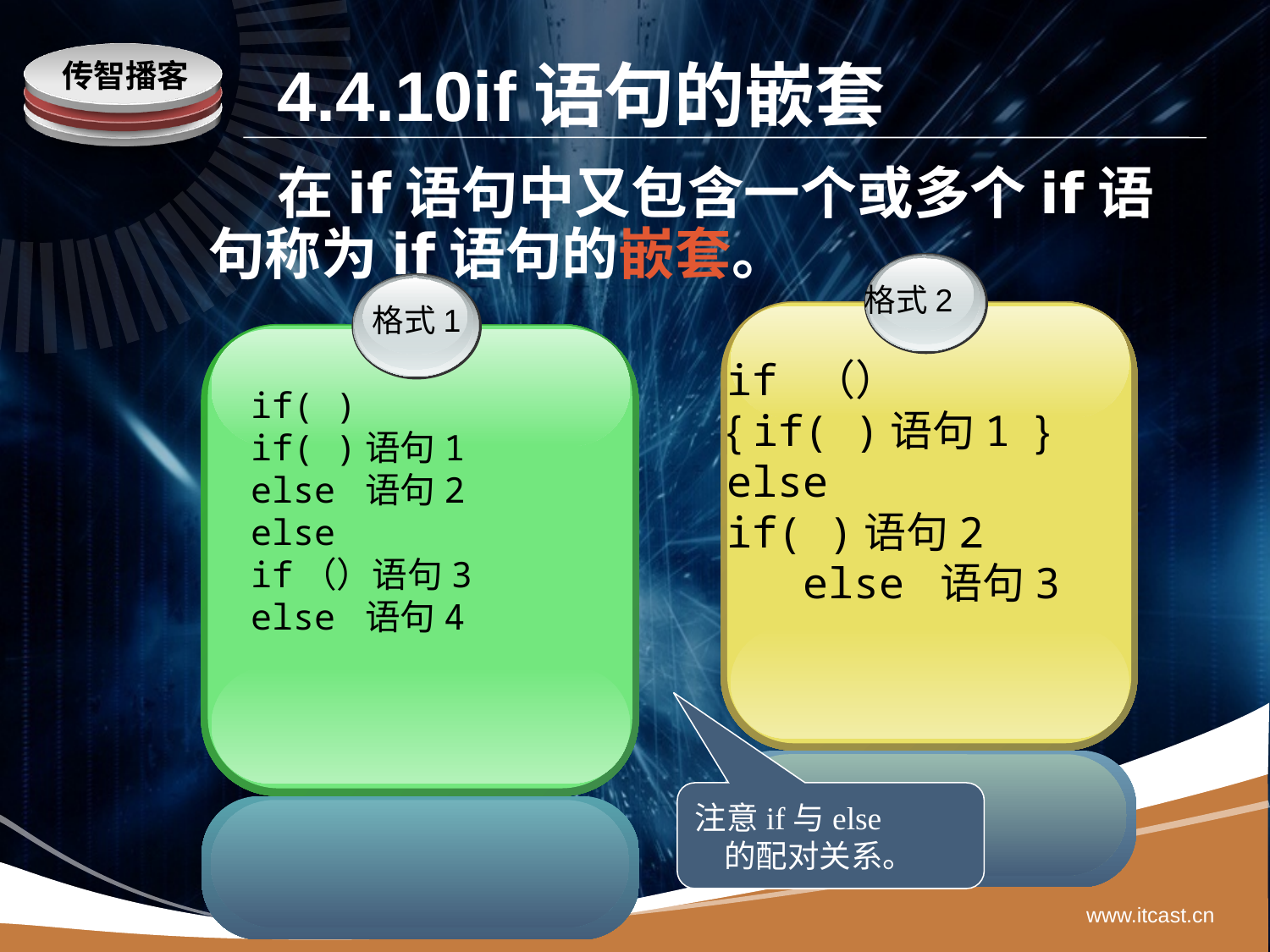

# 4.4.10if语句的嵌套
        在if语句中又包含一个或多个if语句称为if语句的嵌套。

格式2

格式1

if （）
{ if( )语句1 }
else
if( )语句2
   else 语句3
if( )
if( )语句1
else 语句2
else
if（）语句3
else 语句4
注意if与else
   的配对关系。
www.itcast.cn